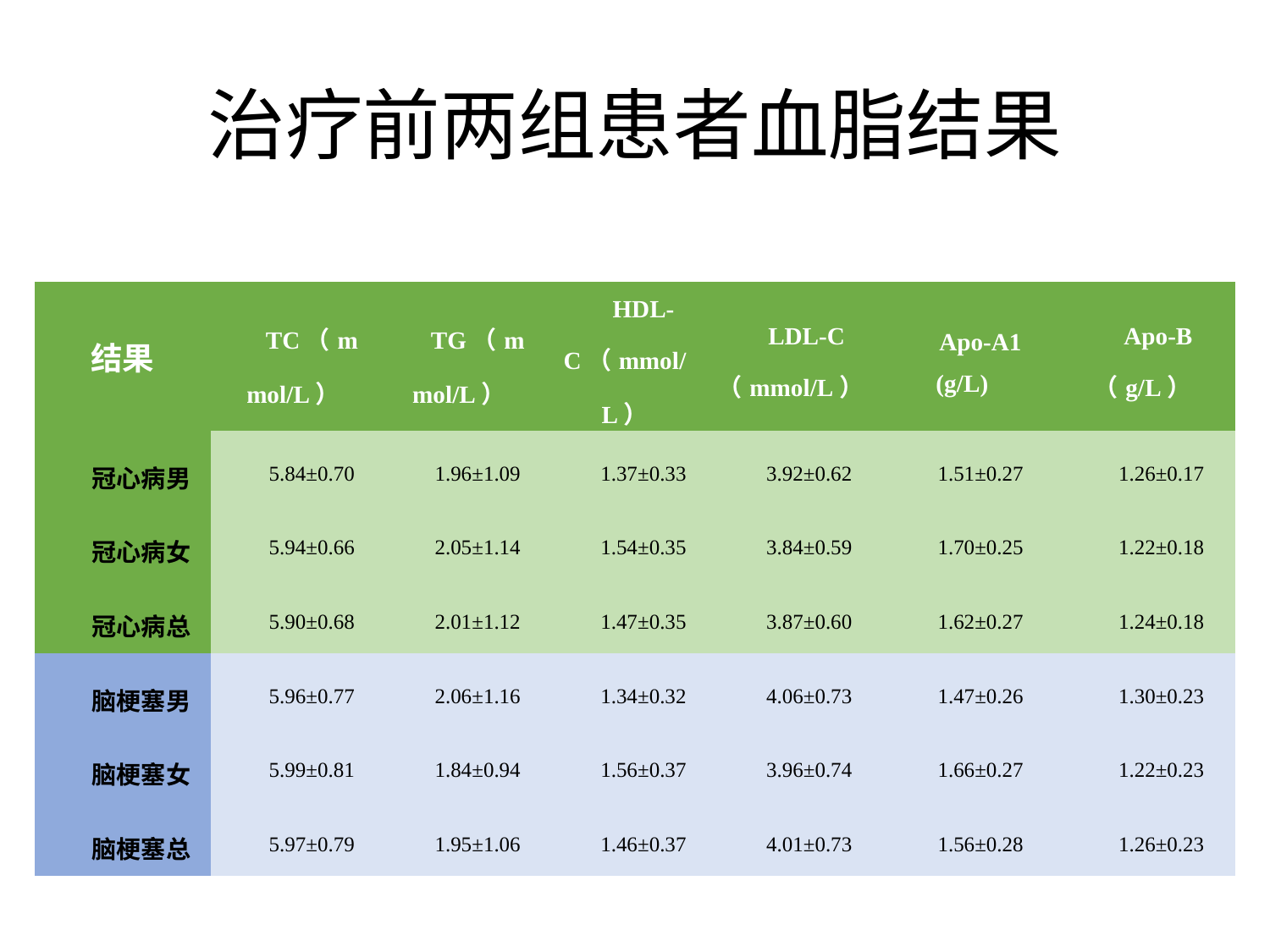

# 治疗前两组患者血脂结果
| 结果 | TC（mmol/L） | TG（mmol/L） | HDL-C（mmol/L） | LDL-C（mmol/L） | Apo-A1 (g/L) | Apo-B （g/L） |
| --- | --- | --- | --- | --- | --- | --- |
| 冠心病男 | 5.84±0.70 | 1.96±1.09 | 1.37±0.33 | 3.92±0.62 | 1.51±0.27 | 1.26±0.17 |
| 冠心病女 | 5.94±0.66 | 2.05±1.14 | 1.54±0.35 | 3.84±0.59 | 1.70±0.25 | 1.22±0.18 |
| 冠心病总 | 5.90±0.68 | 2.01±1.12 | 1.47±0.35 | 3.87±0.60 | 1.62±0.27 | 1.24±0.18 |
| 脑梗塞男 | 5.96±0.77 | 2.06±1.16 | 1.34±0.32 | 4.06±0.73 | 1.47±0.26 | 1.30±0.23 |
| 脑梗塞女 | 5.99±0.81 | 1.84±0.94 | 1.56±0.37 | 3.96±0.74 | 1.66±0.27 | 1.22±0.23 |
| 脑梗塞总 | 5.97±0.79 | 1.95±1.06 | 1.46±0.37 | 4.01±0.73 | 1.56±0.28 | 1.26±0.23 |